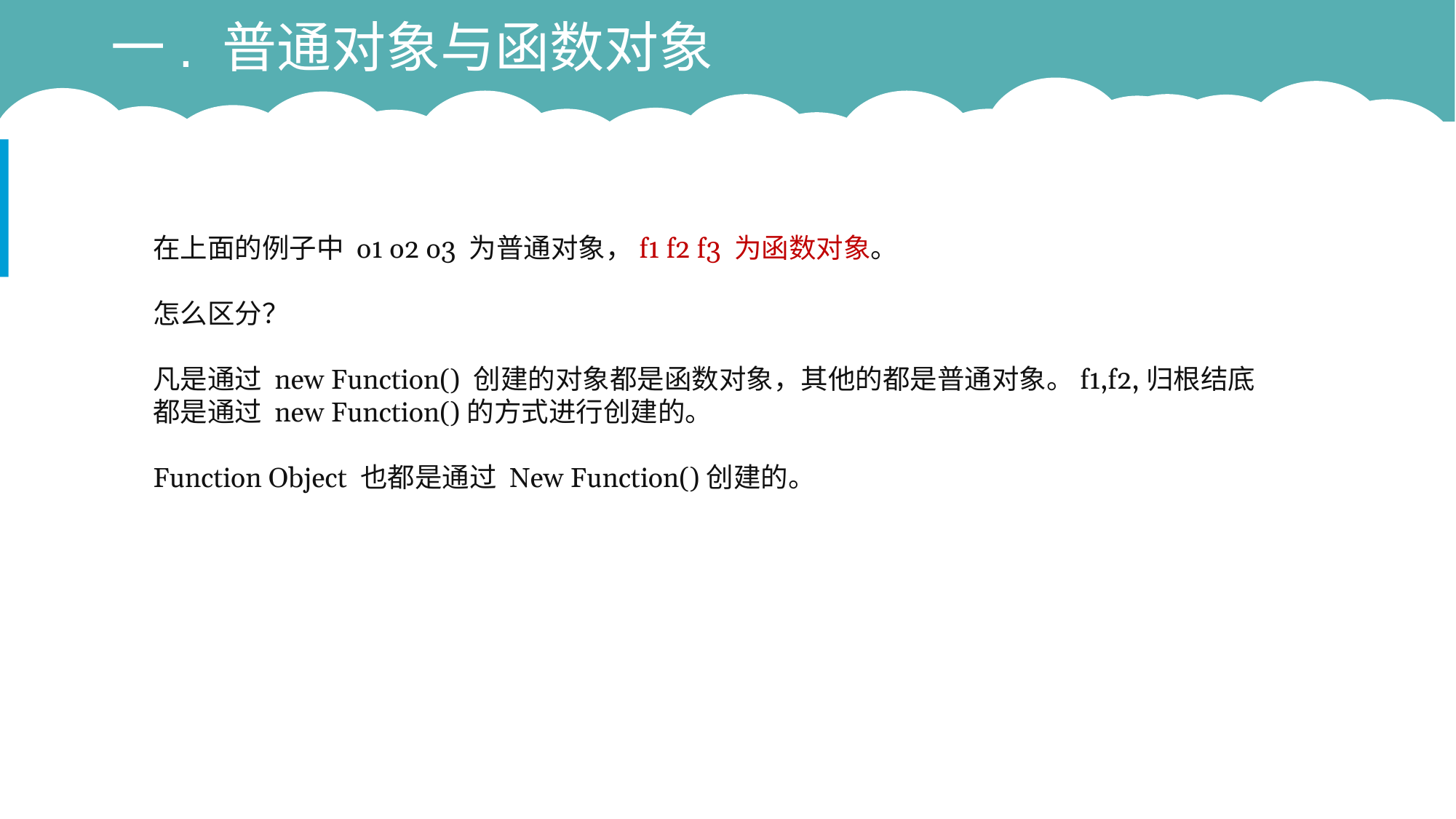

# 一. 普通对象与函数对象

在上面的例子中 o1 o2 o3 为普通对象，f1 f2 f3 为函数对象。

怎么区分？

凡是通过 new Function() 创建的对象都是函数对象，其他的都是普通对象。f1,f2,归根结底都是通过 new Function()的方式进行创建的。

Function Object 也都是通过 New Function()创建的。